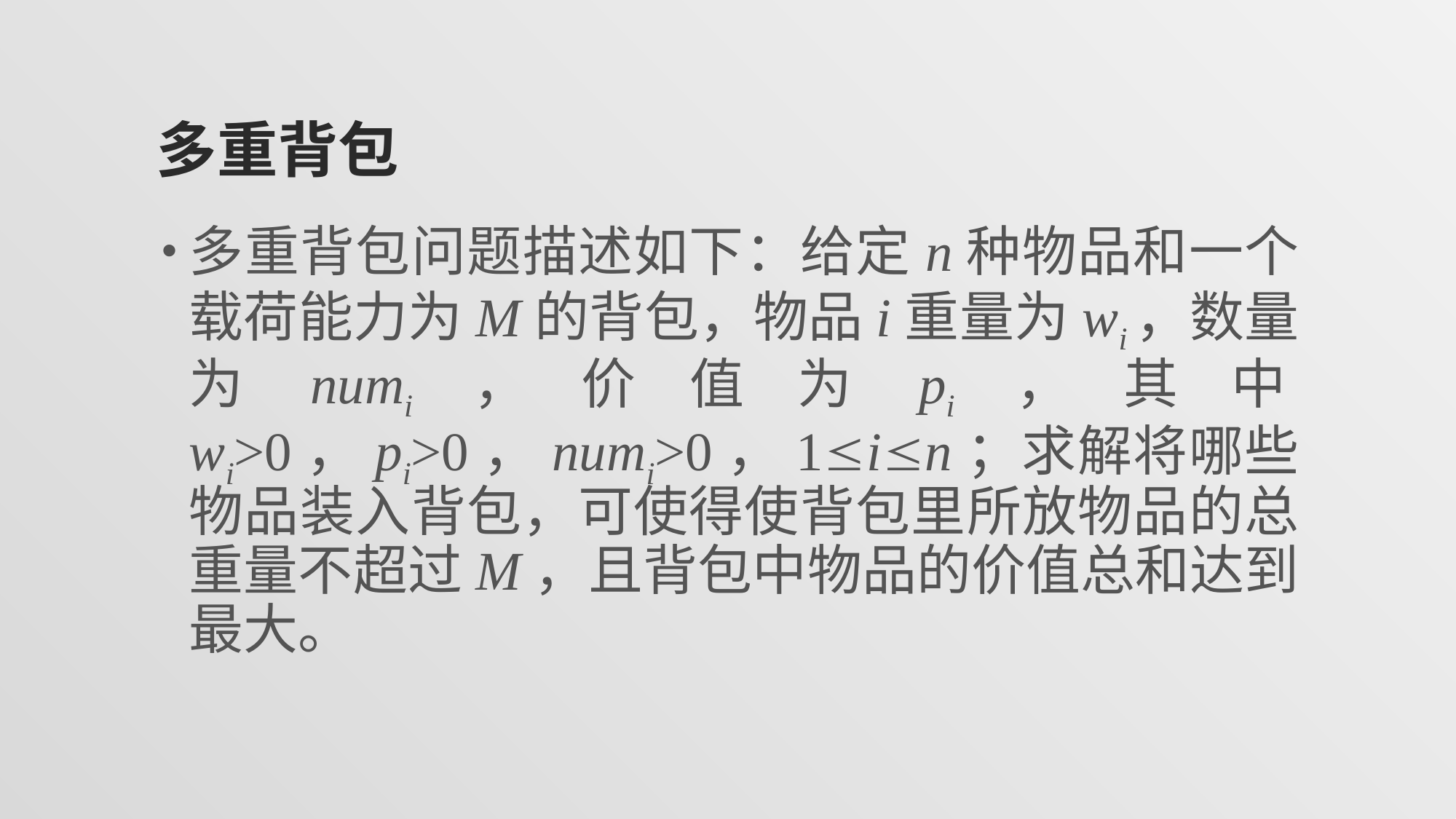

# 多重背包
多重背包问题描述如下：给定n种物品和一个载荷能力为M的背包，物品i重量为wi，数量为numi，价值为pi，其中wi>0，pi>0，numi>0，1≤i≤n；求解将哪些物品装入背包，可使得使背包里所放物品的总重量不超过M，且背包中物品的价值总和达到最大。